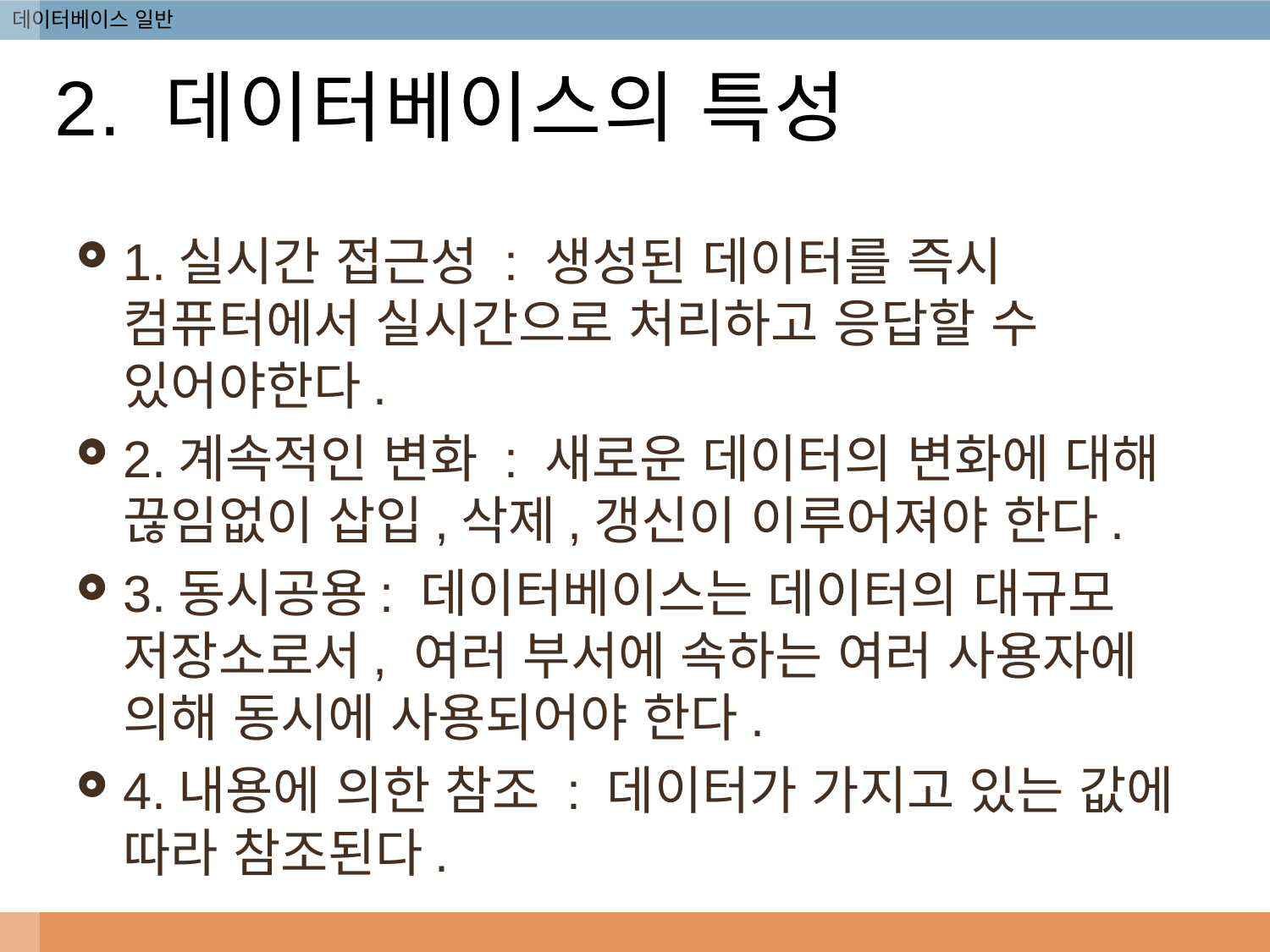

# 2. 데이터베이스의 특성
1.실시간 접근성 : 생성된 데이터를 즉시 컴퓨터에서 실시간으로 처리하고 응답할 수 있어야한다.
2.계속적인 변화 : 새로운 데이터의 변화에 대해 끊임없이 삽입,삭제,갱신이 이루어져야 한다.
3.동시공용: 데이터베이스는 데이터의 대규모 저장소로서, 여러 부서에 속하는 여러 사용자에 의해 동시에 사용되어야 한다.
4.내용에 의한 참조 : 데이터가 가지고 있는 값에 따라 참조된다.